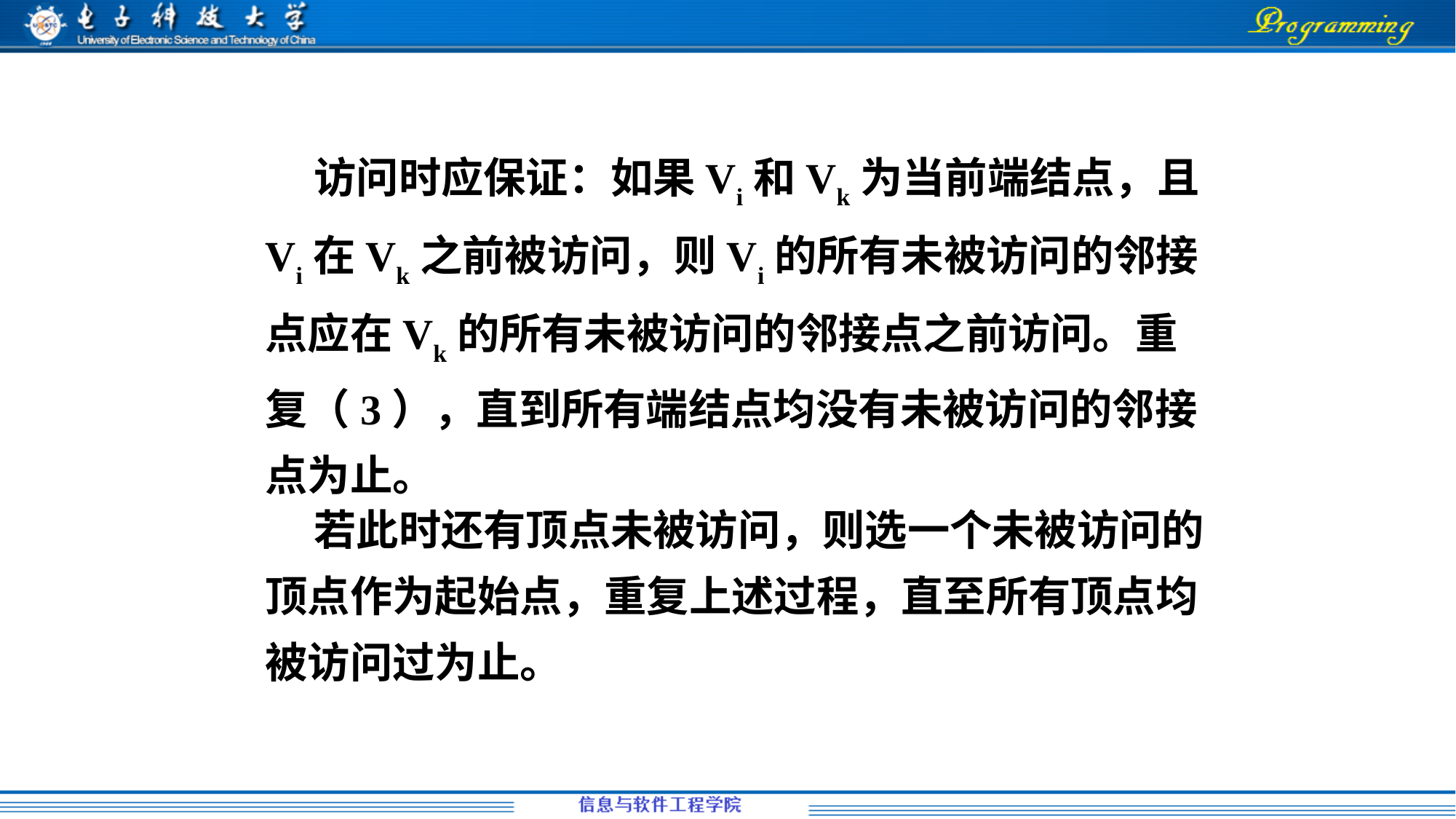

访问时应保证：如果Vi和Vk为当前端结点，且Vi在Vk之前被访问，则Vi的所有未被访问的邻接点应在Vk的所有未被访问的邻接点之前访问。重复（3），直到所有端结点均没有未被访问的邻接点为止。
    若此时还有顶点未被访问，则选一个未被访问的顶点作为起始点，重复上述过程，直至所有顶点均被访问过为止。